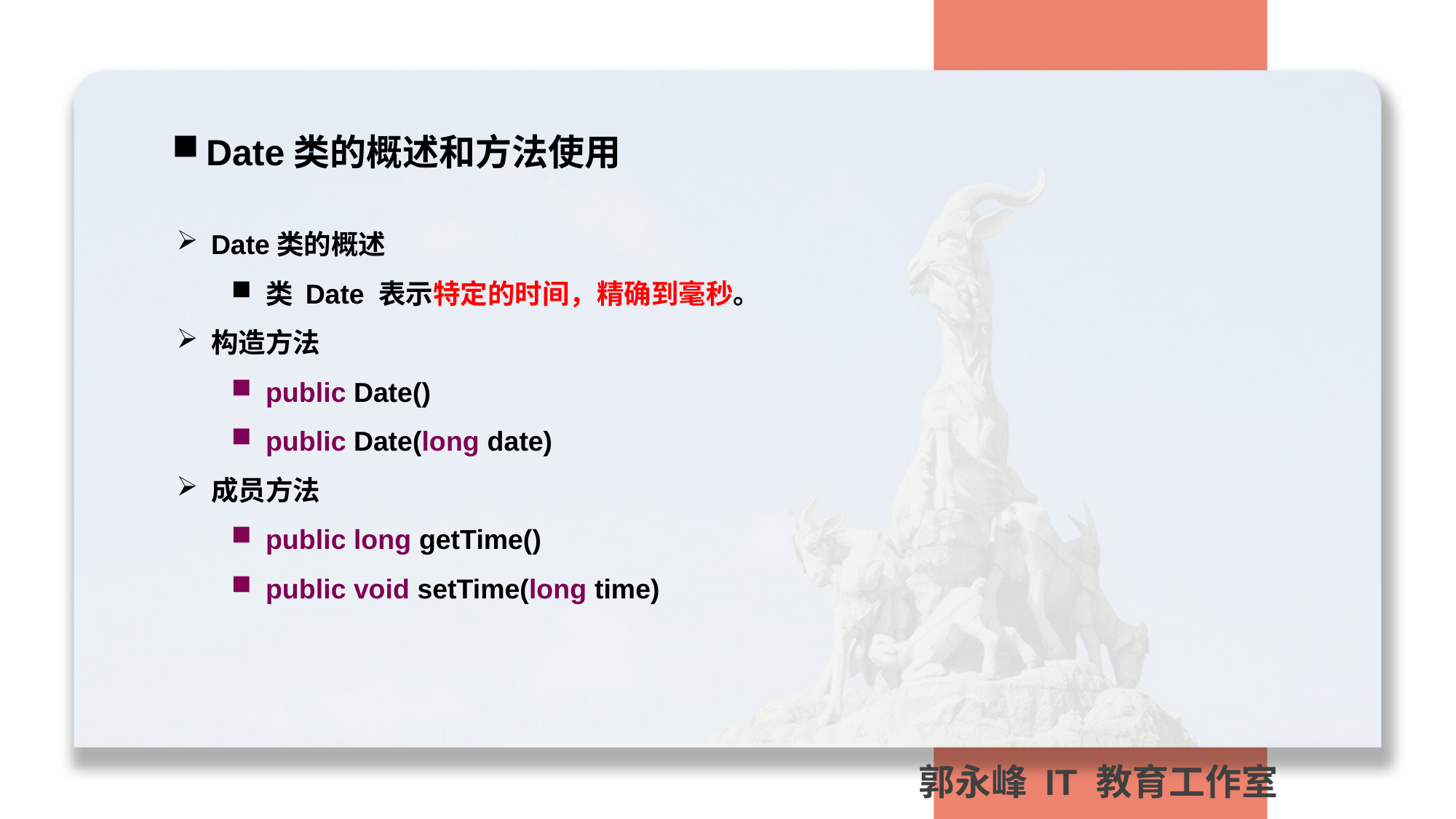

Date类的概述和方法使用
Date类的概述
类 Date 表示特定的时间，精确到毫秒。
构造方法
public Date()
public Date(long date)
成员方法
public long getTime()
public void setTime(long time)